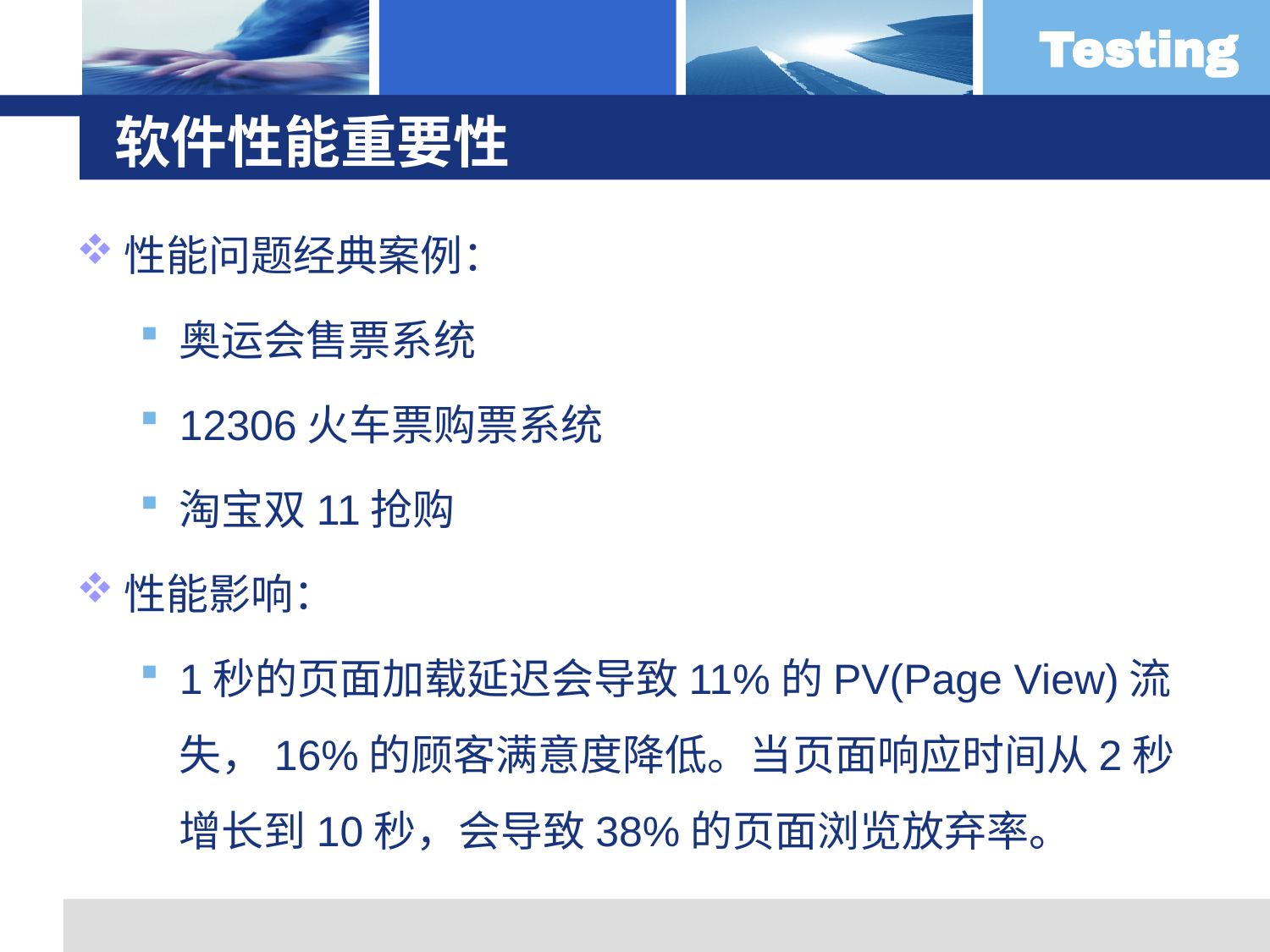

# 软件性能重要性
性能问题经典案例：
奥运会售票系统
12306火车票购票系统
淘宝双11抢购
性能影响：
1秒的页面加载延迟会导致11%的PV(Page View)流失，16%的顾客满意度降低。当页面响应时间从2秒增长到10秒，会导致38%的页面浏览放弃率。